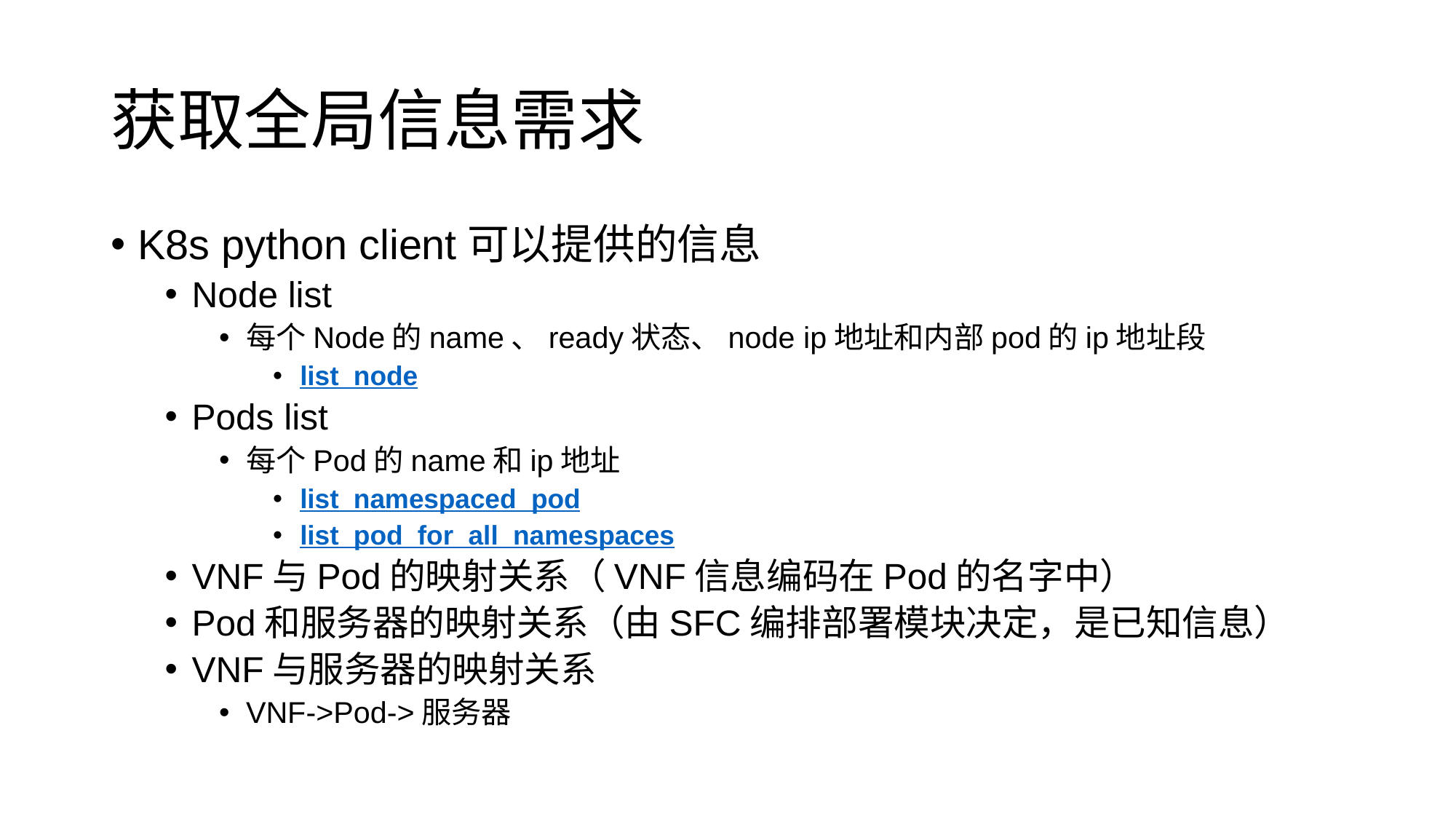

# 获取全局信息需求
K8s python client可以提供的信息
Node list
每个Node的name、ready状态、node ip地址和内部pod的ip地址段
list_node
Pods list
每个Pod的name和ip地址
list_namespaced_pod
list_pod_for_all_namespaces
VNF与Pod的映射关系（VNF信息编码在Pod的名字中）
Pod和服务器的映射关系（由SFC编排部署模块决定，是已知信息）
VNF与服务器的映射关系
VNF->Pod->服务器